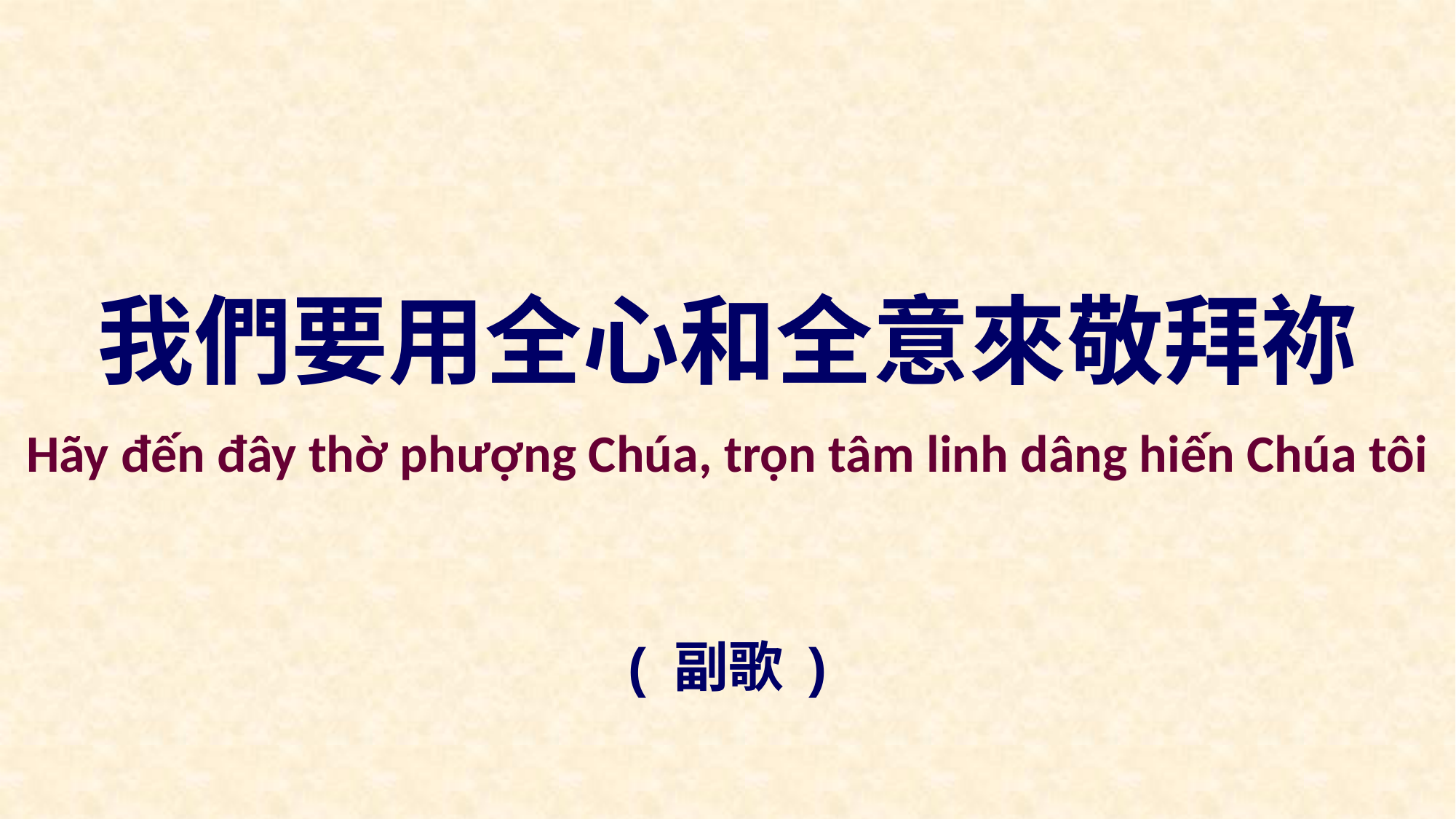

我們要用全心和全意來敬拜祢
Hãy đến đây thờ phượng Chúa, trọn tâm linh dâng hiến Chúa tôi
( 副歌 )